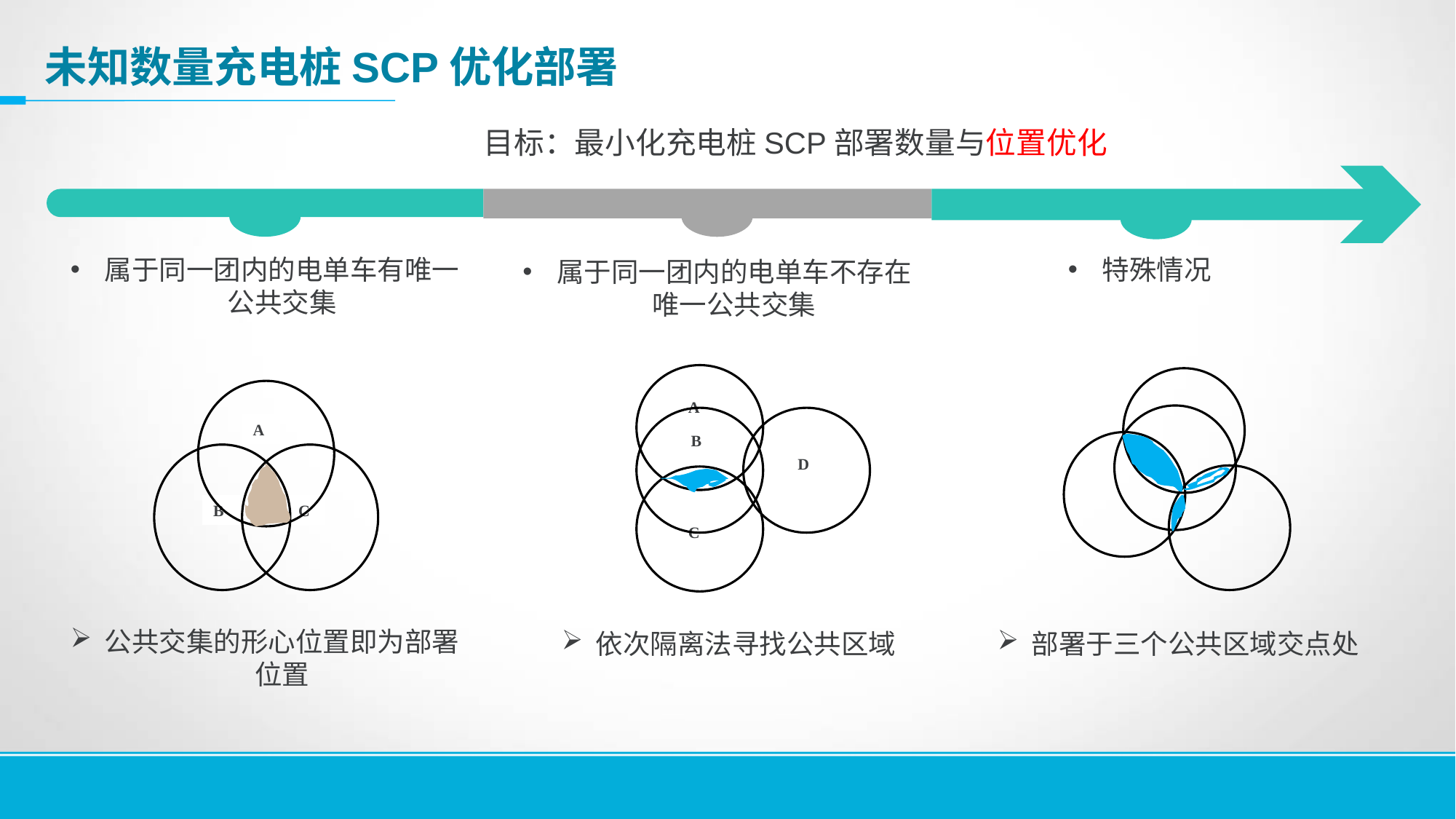

# 未知数量充电桩SCP优化部署
目标：最小化充电桩SCP部署数量与位置优化

属于同一团内的电单车有唯一公共交集
特殊情况
属于同一团内的电单车不存在唯一公共交集

A
B
D
C

A
B
C

公共交集的形心位置即为部署位置
依次隔离法寻找公共区域
部署于三个公共区域交点处